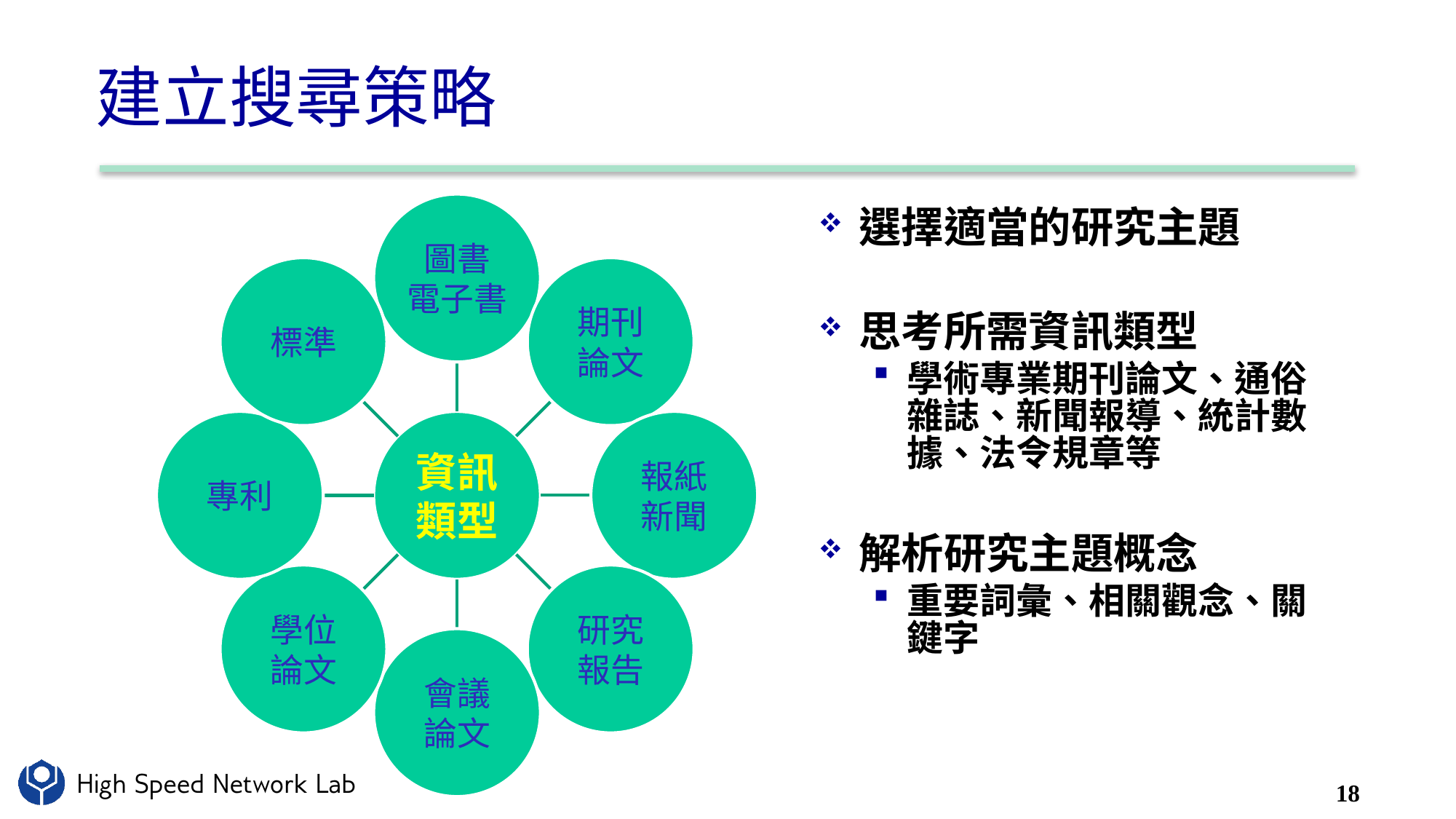

# 建立搜尋策略
資訊
類型

圖書
電子書

期刊
論文

報紙
新聞

研究
報告

會議
論文

學位
論文

專利

標準
選擇適當的研究主題

思考所需資訊類型
學術專業期刊論文、通俗雜誌、新聞報導、統計數據、法令規章等

解析研究主題概念
重要詞彙、相關觀念、關鍵字

18